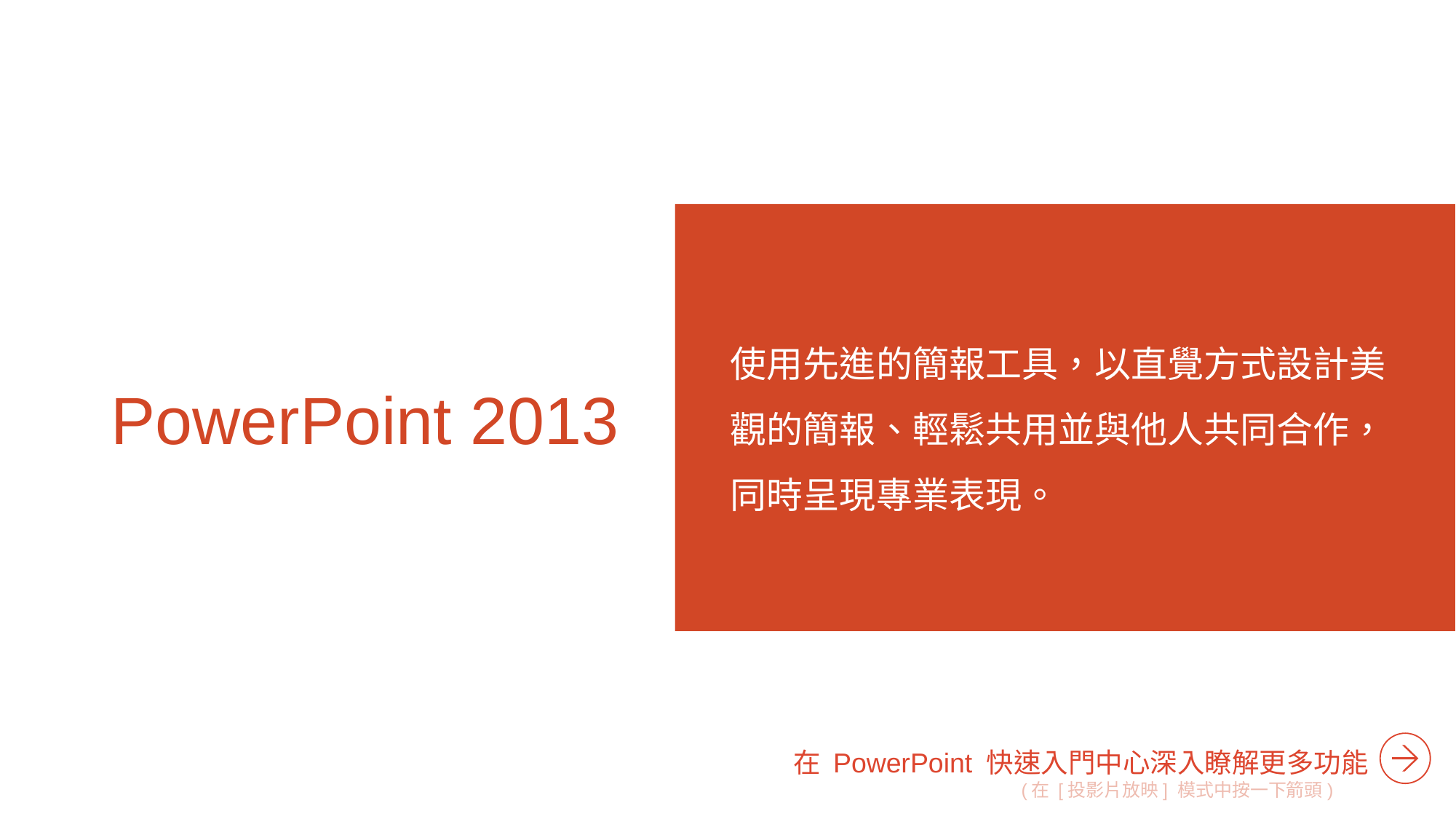

使用先進的簡報工具，以直覺方式設計美觀的簡報、輕鬆共用並與他人共同合作，同時呈現專業表現。
# PowerPoint 2013
在 PowerPoint 快速入門中心深入瞭解更多功能

(在 [投影片放映] 模式中按一下箭頭)